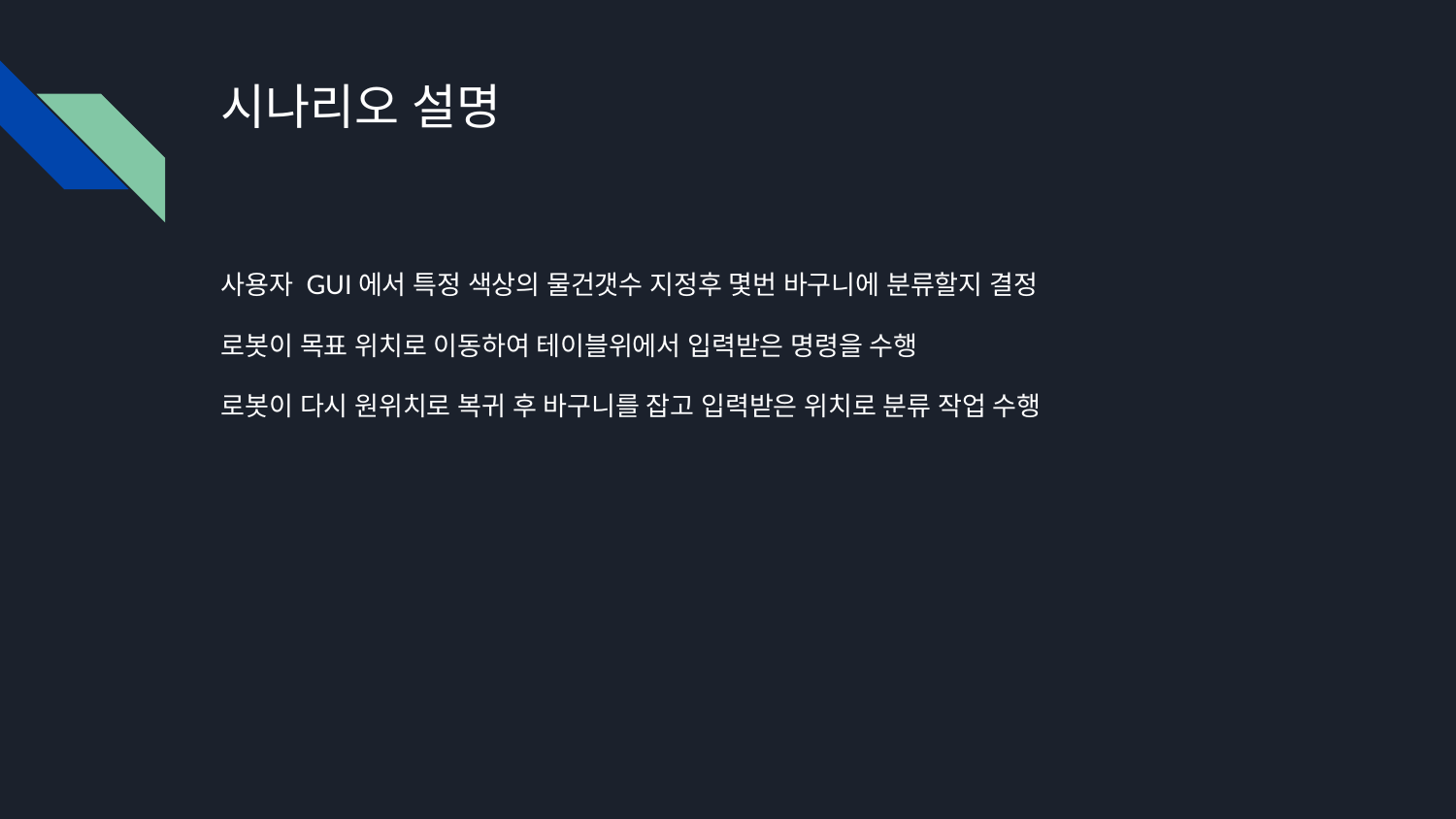

# 시나리오 설명
사용자 GUI에서 특정 색상의 물건갯수 지정후 몇번 바구니에 분류할지 결정
로봇이 목표 위치로 이동하여 테이블위에서 입력받은 명령을 수행
로봇이 다시 원위치로 복귀 후 바구니를 잡고 입력받은 위치로 분류 작업 수행